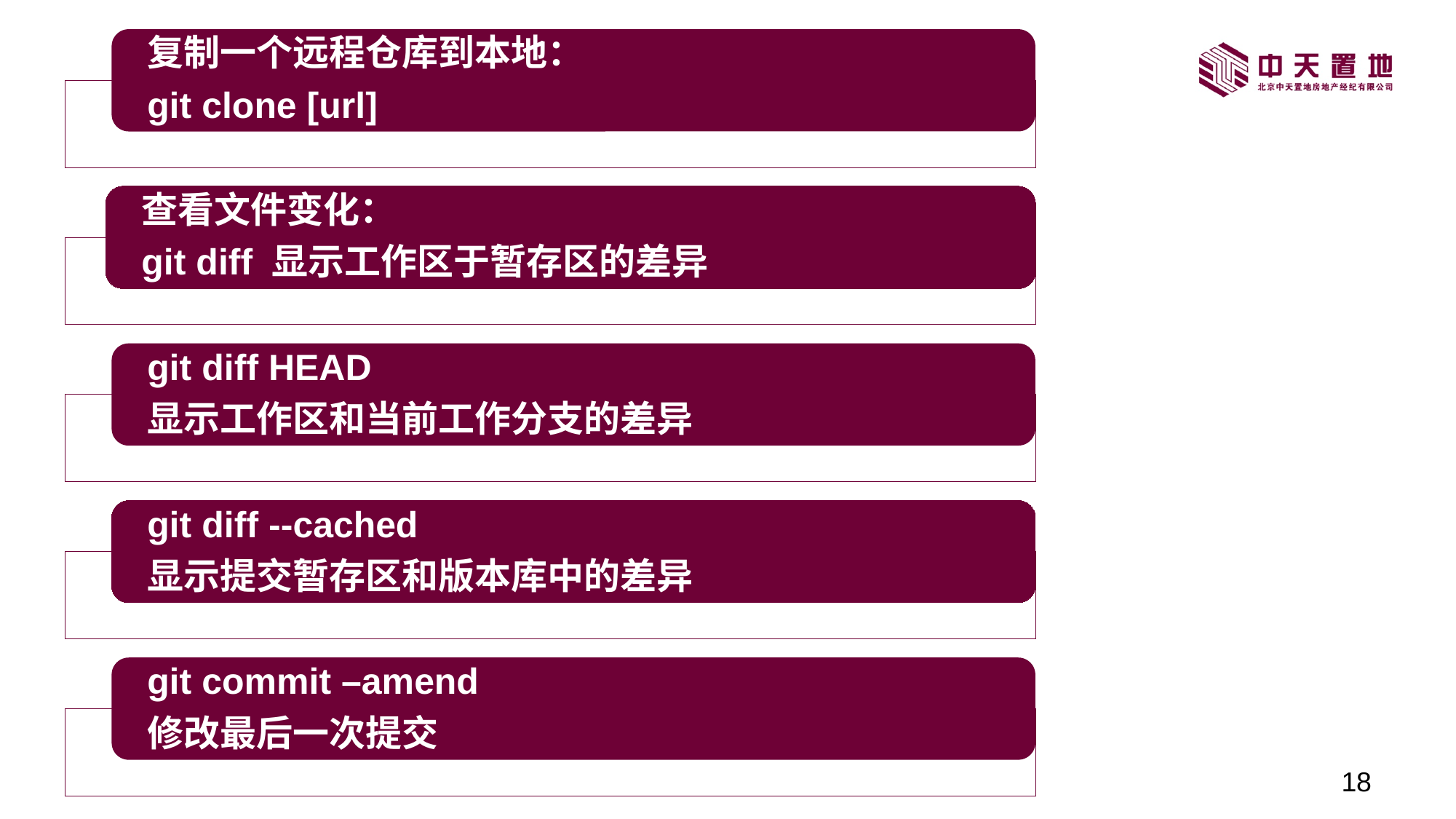

复制一个远程仓库到本地：
git clone [url]
查看文件变化：
git diff 显示工作区于暂存区的差异
git diff HEAD
显示工作区和当前工作分支的差异
git diff --cached
显示提交暂存区和版本库中的差异
git commit –amend
修改最后一次提交
18